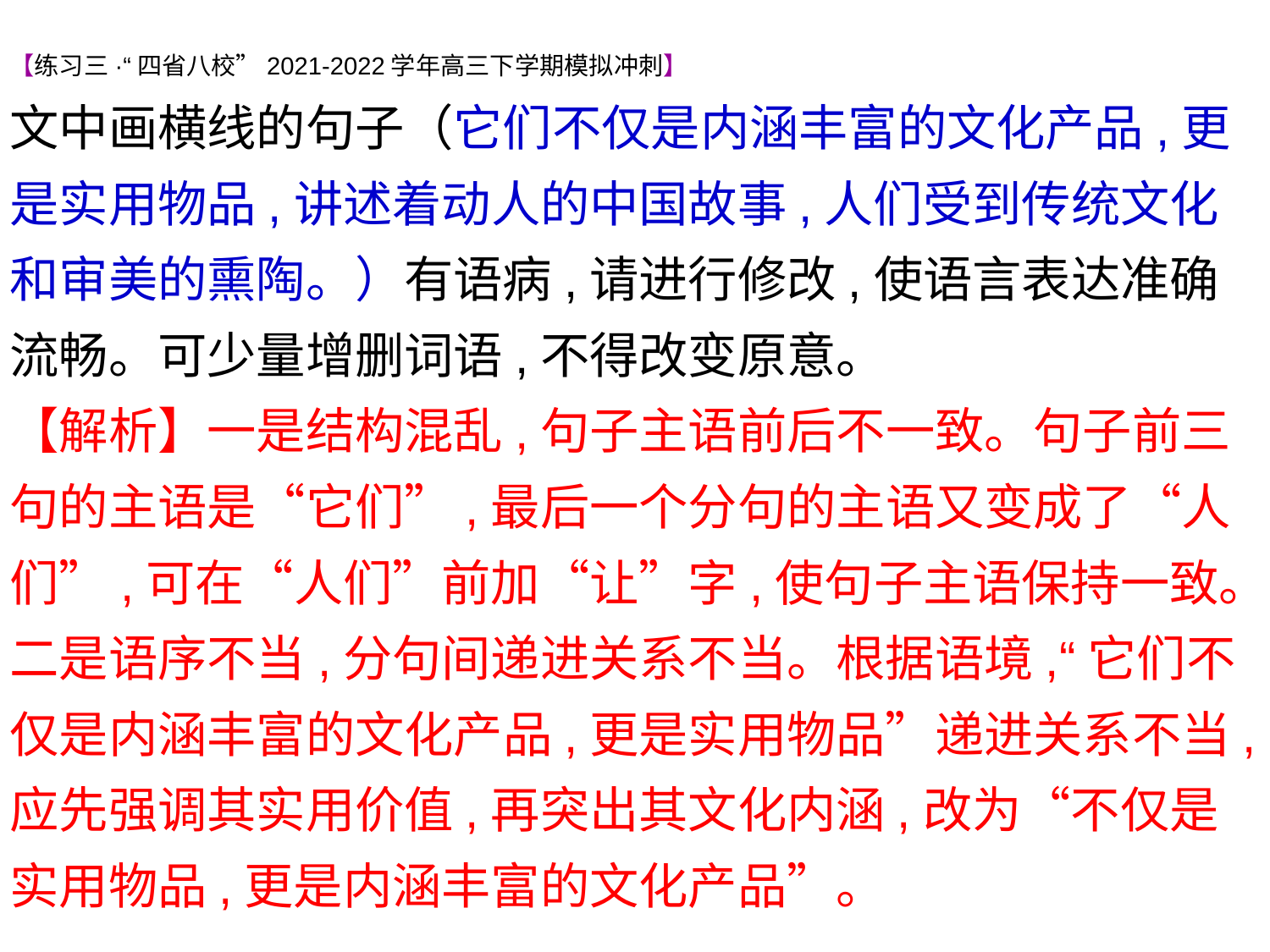

【练习三·“四省八校”2021-2022学年高三下学期模拟冲刺】
文中画横线的句子（它们不仅是内涵丰富的文化产品,更是实用物品,讲述着动人的中国故事,人们受到传统文化和审美的熏陶。）有语病,请进行修改,使语言表达准确流畅。可少量增删词语,不得改变原意。
【解析】一是结构混乱,句子主语前后不一致。句子前三句的主语是“它们”,最后一个分句的主语又变成了“人们”,可在“人们”前加“让”字,使句子主语保持一致。
二是语序不当,分句间递进关系不当。根据语境,“它们不仅是内涵丰富的文化产品,更是实用物品”递进关系不当,应先强调其实用价值,再突出其文化内涵,改为“不仅是实用物品,更是内涵丰富的文化产品”。